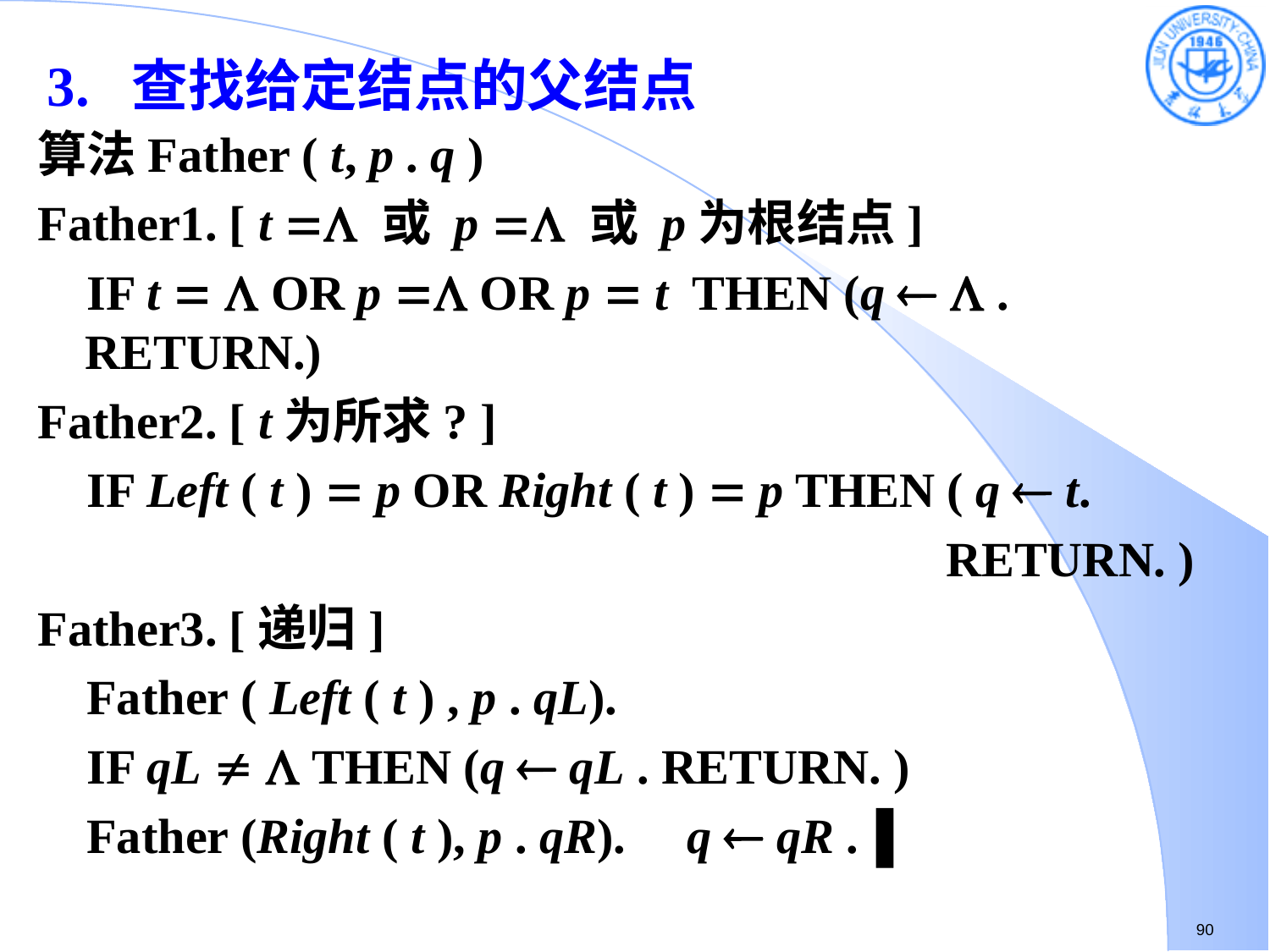

3.  查找给定结点的父结点
算法Father ( t, p . q )
Father1. [ t =Λ 或 p =Λ 或 p为根结点]
    IF t = Λ OR p =Λ OR p = t  THEN (q ← Λ . RETURN.)
Father2. [ t为所求? ]
    IF Left ( t ) = p OR Right ( t ) = p THEN ( q ← t.
                                                                          RETURN. )
Father3. [递归]
    Father ( Left ( t ) , p . qL).
    IF qL ≠ Λ THEN (q ← qL . RETURN. )
    Father (Right ( t ), p . qR).     q ← qR .▐